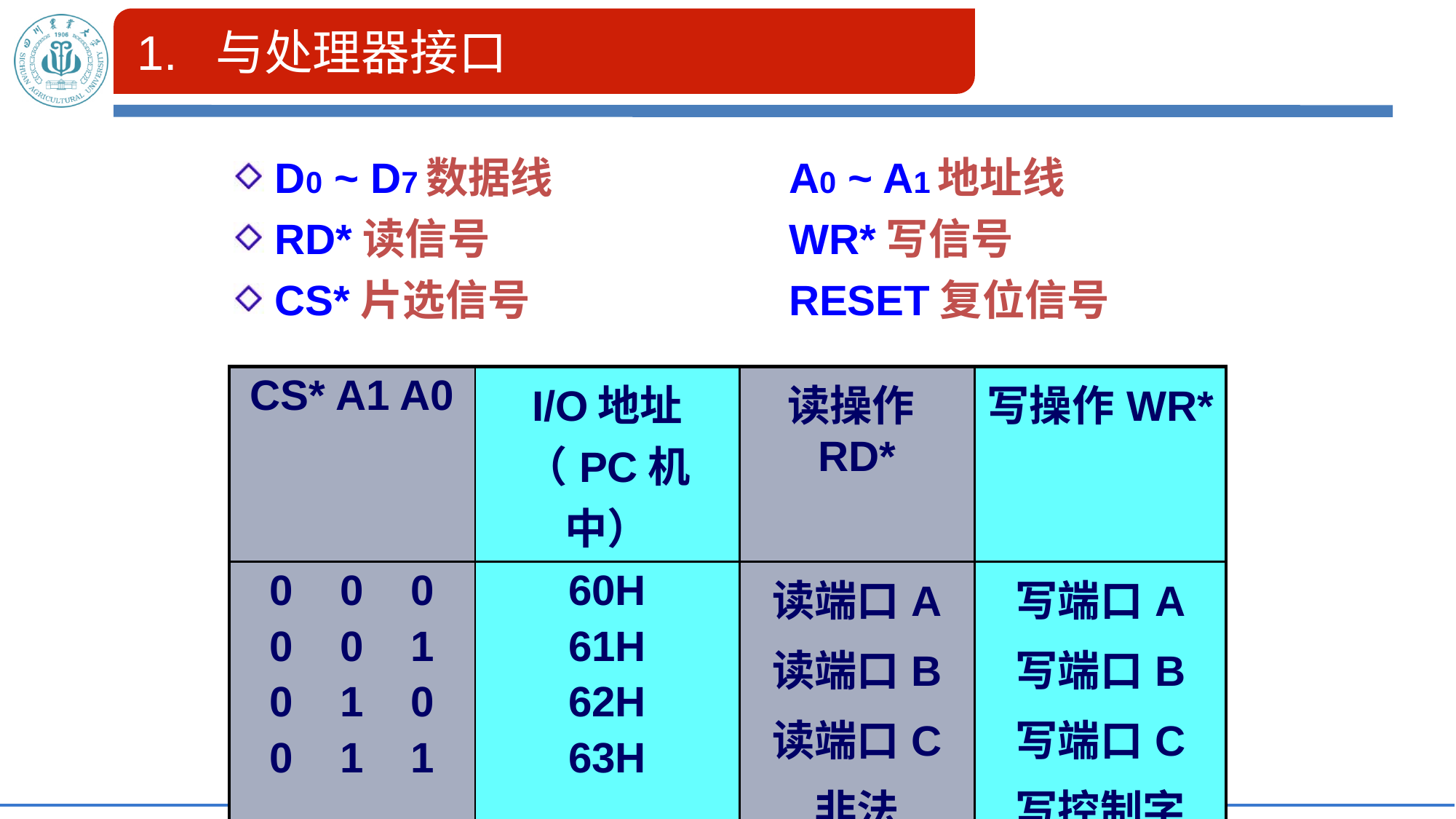

# 1.  与处理器接口
D0 ~ D7数据线	A0 ~ A1地址线
RD*读信号	WR*写信号
CS*片选信号	RESET复位信号
| CS\* A1 A0 | I/O地址（PC机中） | 读操作RD\* | 写操作WR\* |
| --- | --- | --- | --- |
| 0 0 0 0 0 1 0 1 0 0 1 1 | 60H 61H 62H 63H | 读端口A 读端口B 读端口C 非法 | 写端口A 写端口B 写端口C 写控制字 |